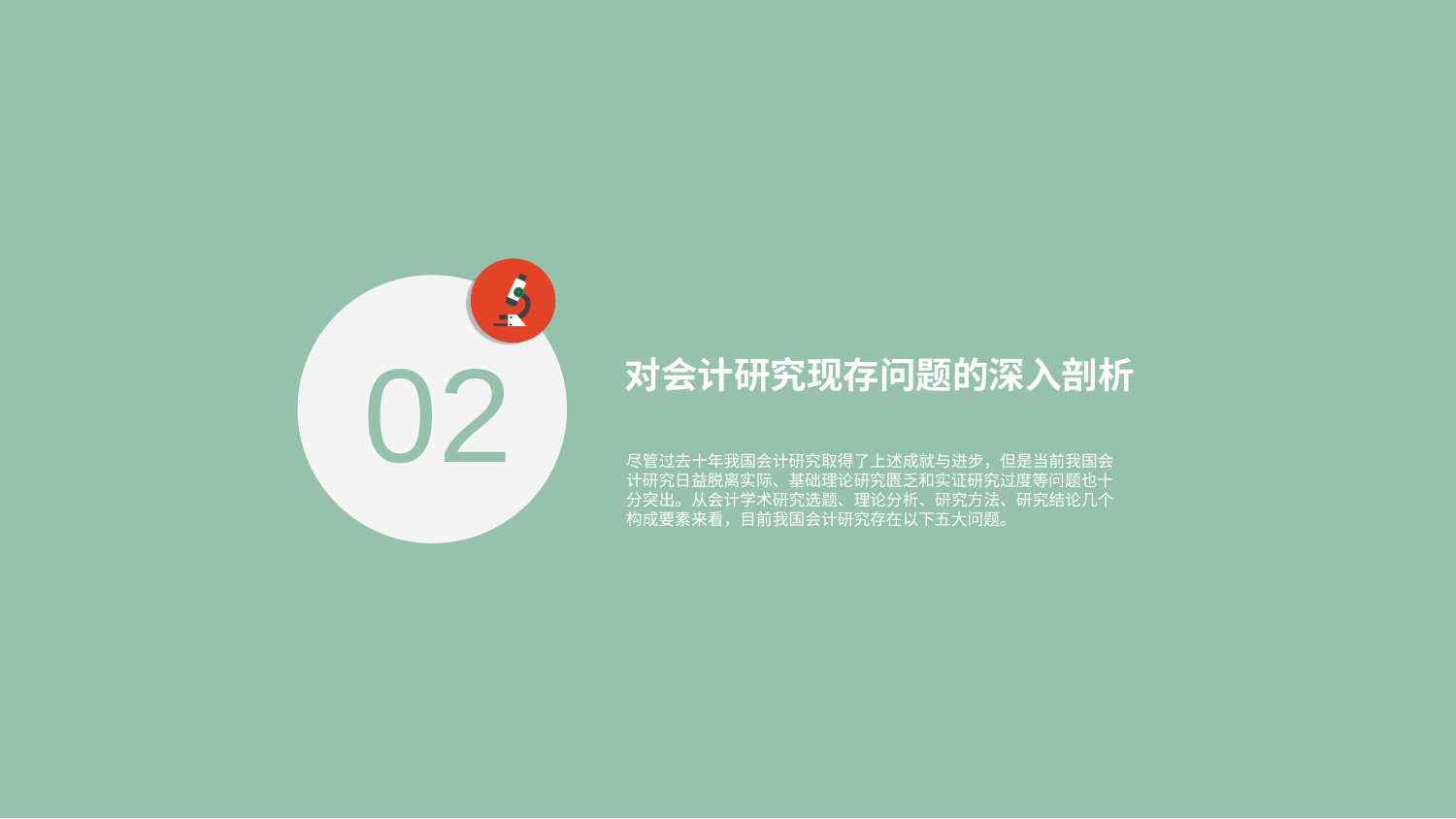

02
对会计研究现存问题的深入剖析
尽管过去十年我国会计研究取得了上述成就与进步，但是当前我国会计研究日益脱离实际、基础理论研究匮乏和实证研究过度等问题也十分突出。从会计学术研究选题、理论分析、研究方法、研究结论几个构成要素来看，目前我国会计研究存在以下五大问题。